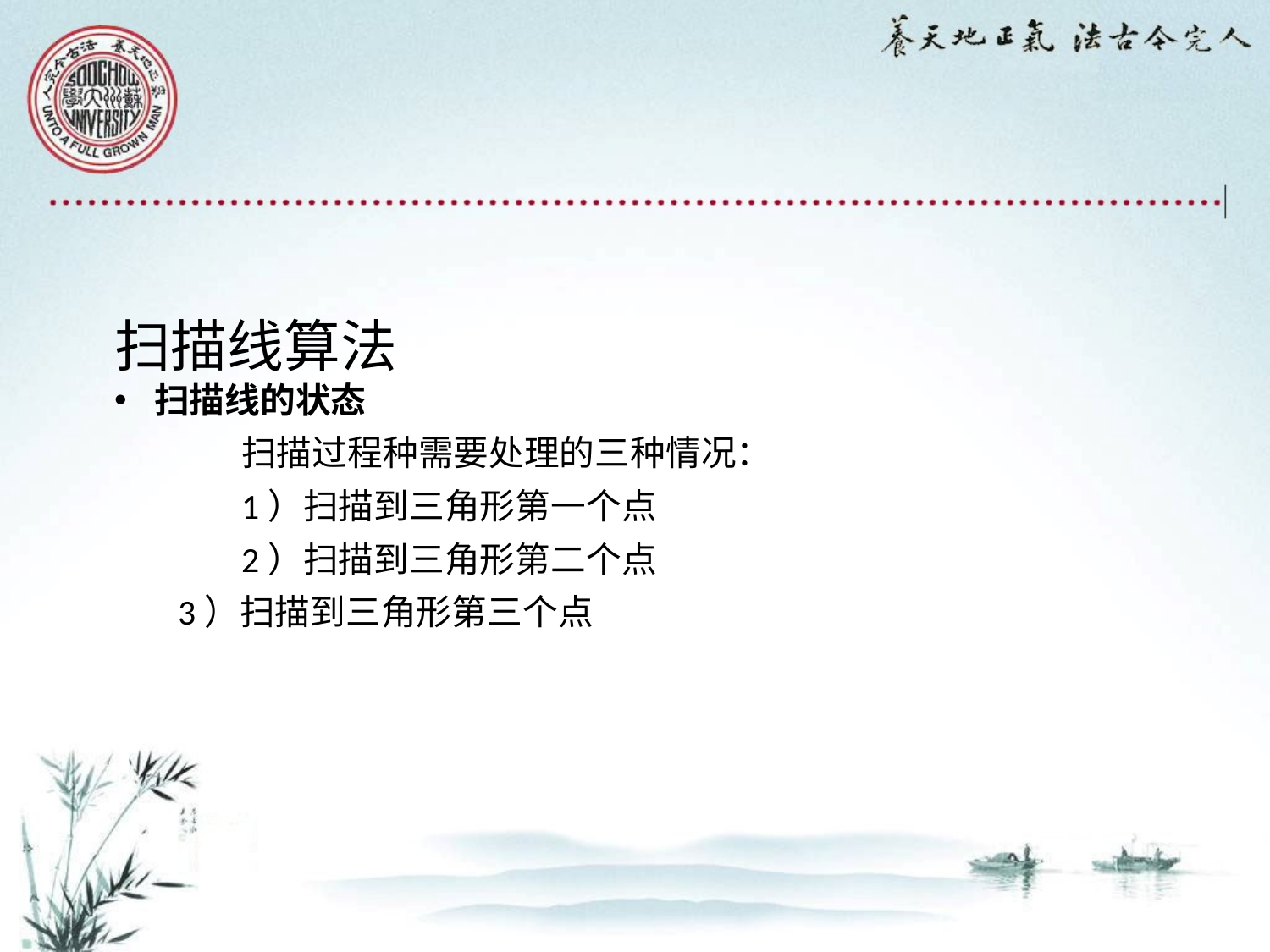

扫描线算法
扫描线的状态
	扫描过程种需要处理的三种情况：
	1）扫描到三角形第一个点
	2）扫描到三角形第二个点
3）扫描到三角形第三个点